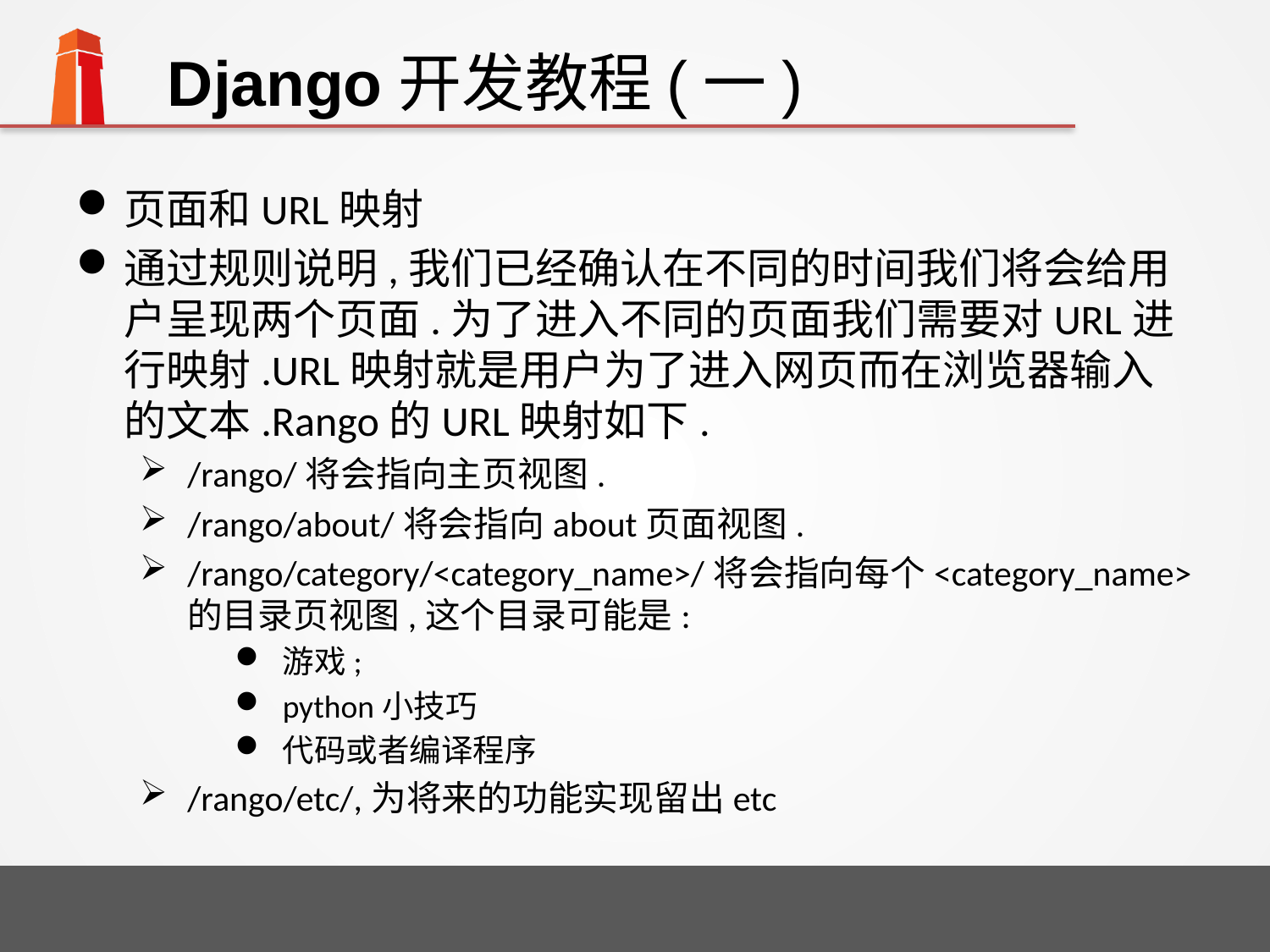

# Django开发教程(一)
页面和URL映射
通过规则说明,我们已经确认在不同的时间我们将会给用户呈现两个页面.为了进入不同的页面我们需要对URL进行映射.URL映射就是用户为了进入网页而在浏览器输入的文本.Rango的URL映射如下.
/rango/将会指向主页视图.
/rango/about/将会指向about页面视图.
/rango/category/<category_name>/将会指向每个<category_name>的目录页视图,这个目录可能是:
游戏;
python小技巧
代码或者编译程序
/rango/etc/,为将来的功能实现留出etc